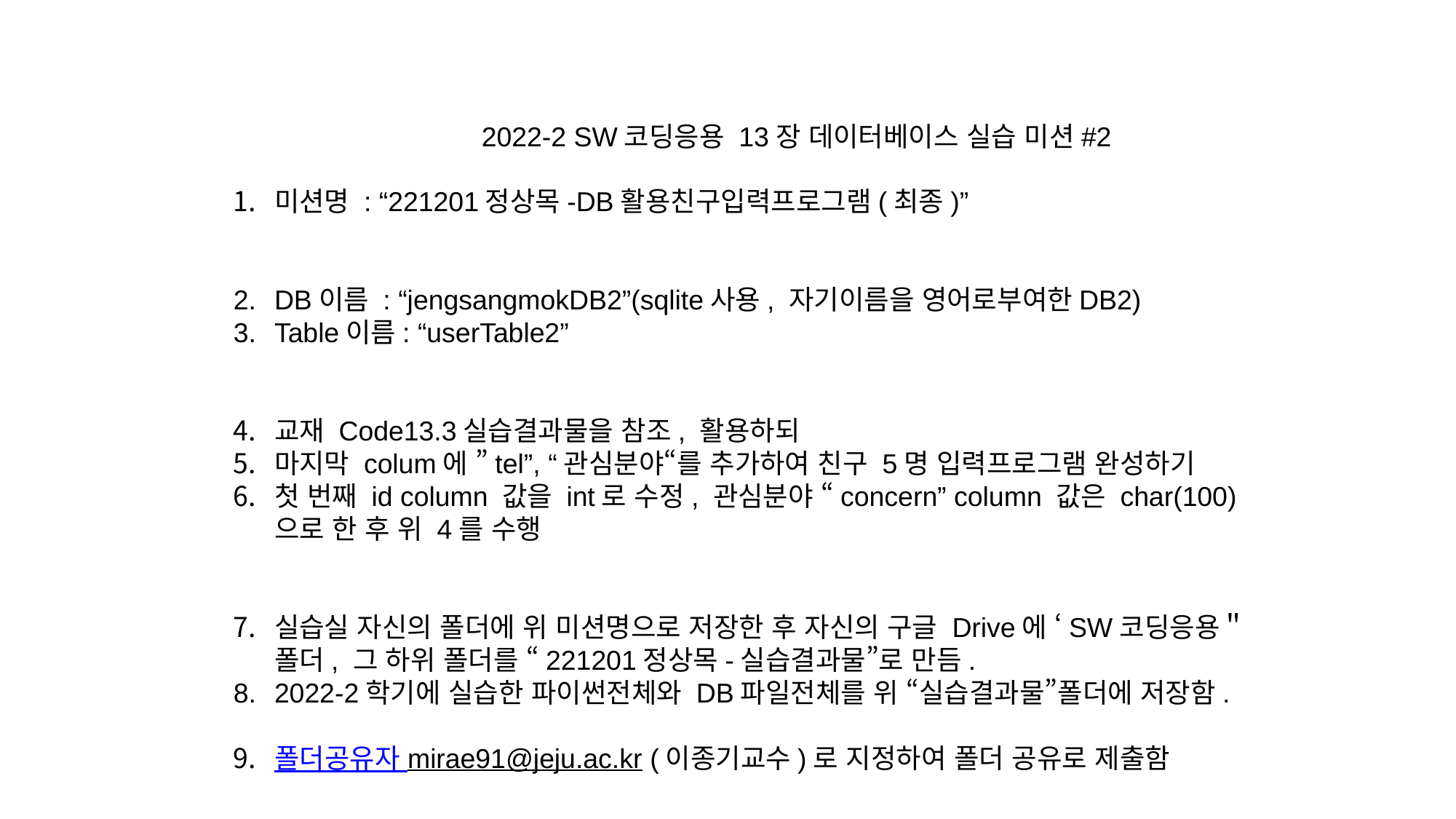

2022-2 SW코딩응용 13장 데이터베이스 실습 미션#2
미션명 : “221201정상목-DB활용친구입력프로그램(최종)”

DB이름 : “jengsangmokDB2”(sqlite사용, 자기이름을 영어로부여한DB2)
Table이름: “userTable2”

교재 Code13.3실습결과물을 참조, 활용하되
마지막 colum에 ”tel”, “관심분야“를 추가하여 친구 5명 입력프로그램 완성하기
첫 번째 id column 값을 int로 수정, 관심분야 “concern” column 값은 char(100)으로 한 후 위 4를 수행

실습실 자신의 폴더에 위 미션명으로 저장한 후 자신의 구글 Drive에 ‘SW코딩응용＂폴더, 그 하위 폴더를 “221201정상목-실습결과물”로 만듬.
2022-2학기에 실습한 파이썬전체와 DB파일전체를 위 “실습결과물”폴더에 저장함.

폴더공유자 mirae91@jeju.ac.kr (이종기교수)로 지정하여 폴더 공유로 제출함